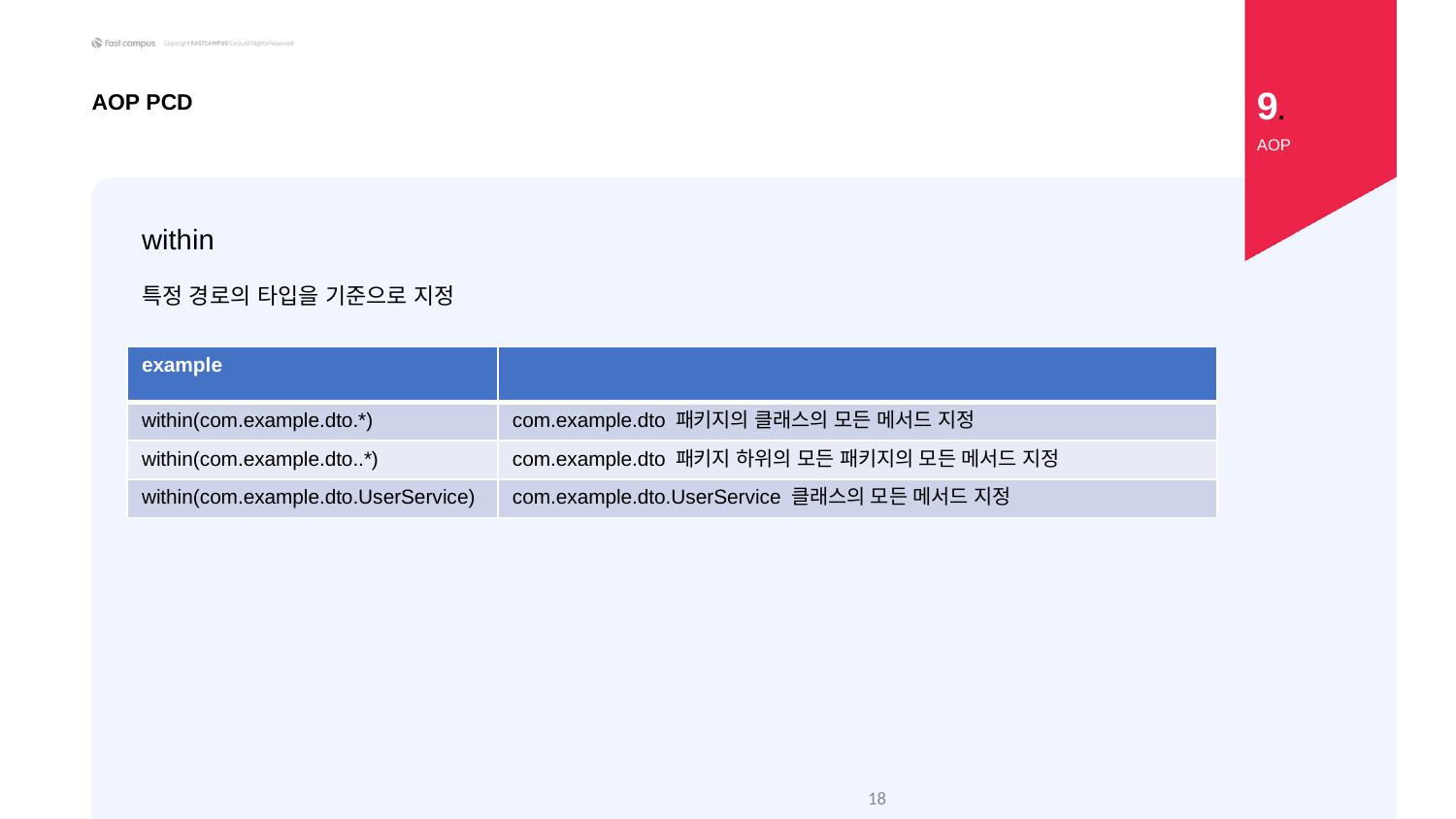

9.
AOP PCD
AOP
within
특정 경로의 타입을 기준으로 지정
| example |  |
| --- | --- |
| within(com.example.dto.\*) | com.example.dto 패키지의 클래스의 모든 메서드 지정 |
| within(com.example.dto..\*) | com.example.dto 패키지 하위의 모든 패키지의 모든 메서드 지정 |
| within(com.example.dto.UserService) | com.example.dto.UserService 클래스의 모든 메서드 지정 |
18